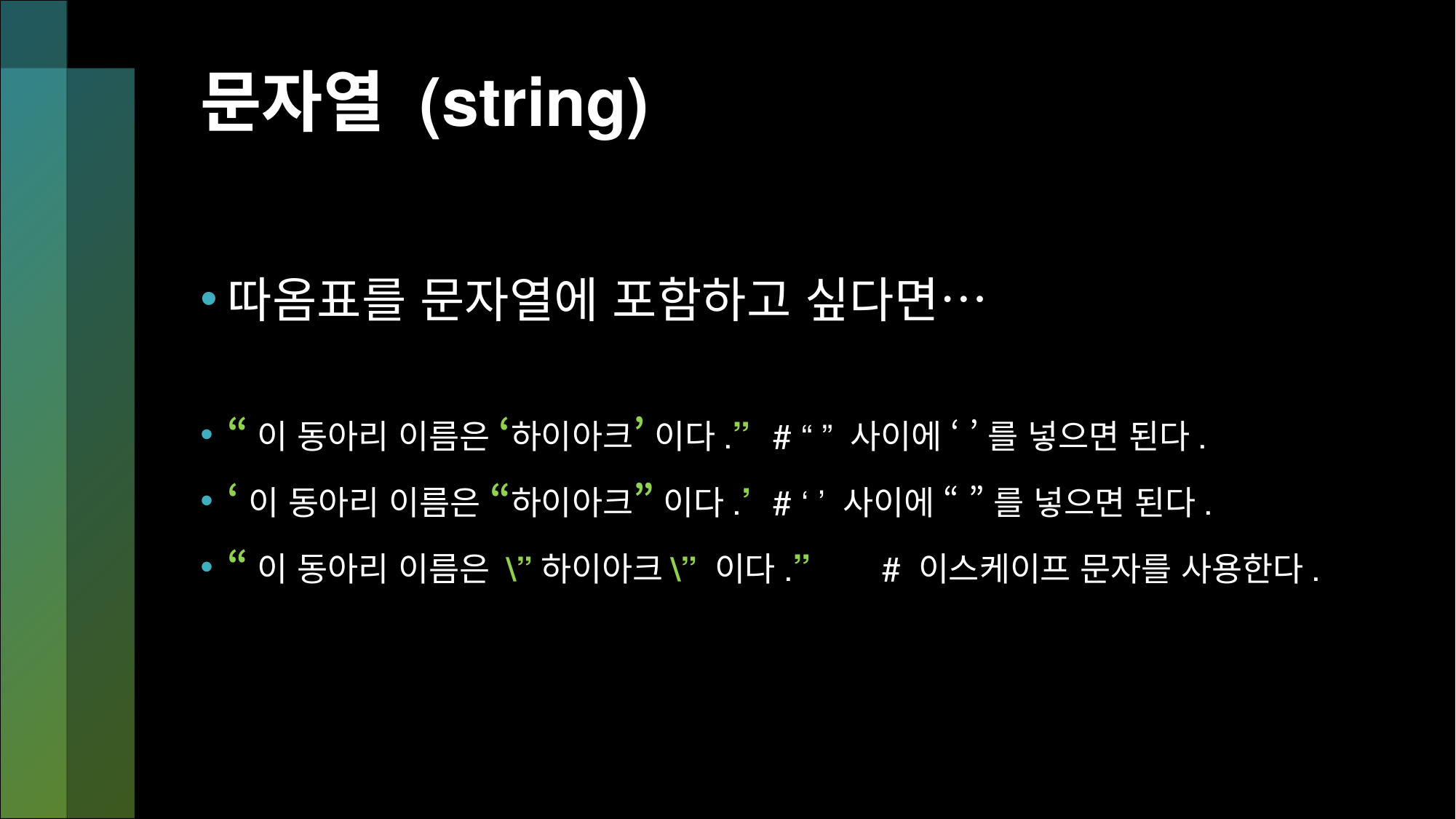

# 문자열 (string)
따옴표를 문자열에 포함하고 싶다면…

“이 동아리 이름은 ‘하이아크’ 이다.” 	# “ ” 사이에 ‘ ’ 를 넣으면 된다.
‘이 동아리 이름은 “하이아크” 이다.’	# ‘ ’ 사이에 “ ” 를 넣으면 된다.
“이 동아리 이름은 \”하이아크\” 이다.”	# 이스케이프 문자를 사용한다.